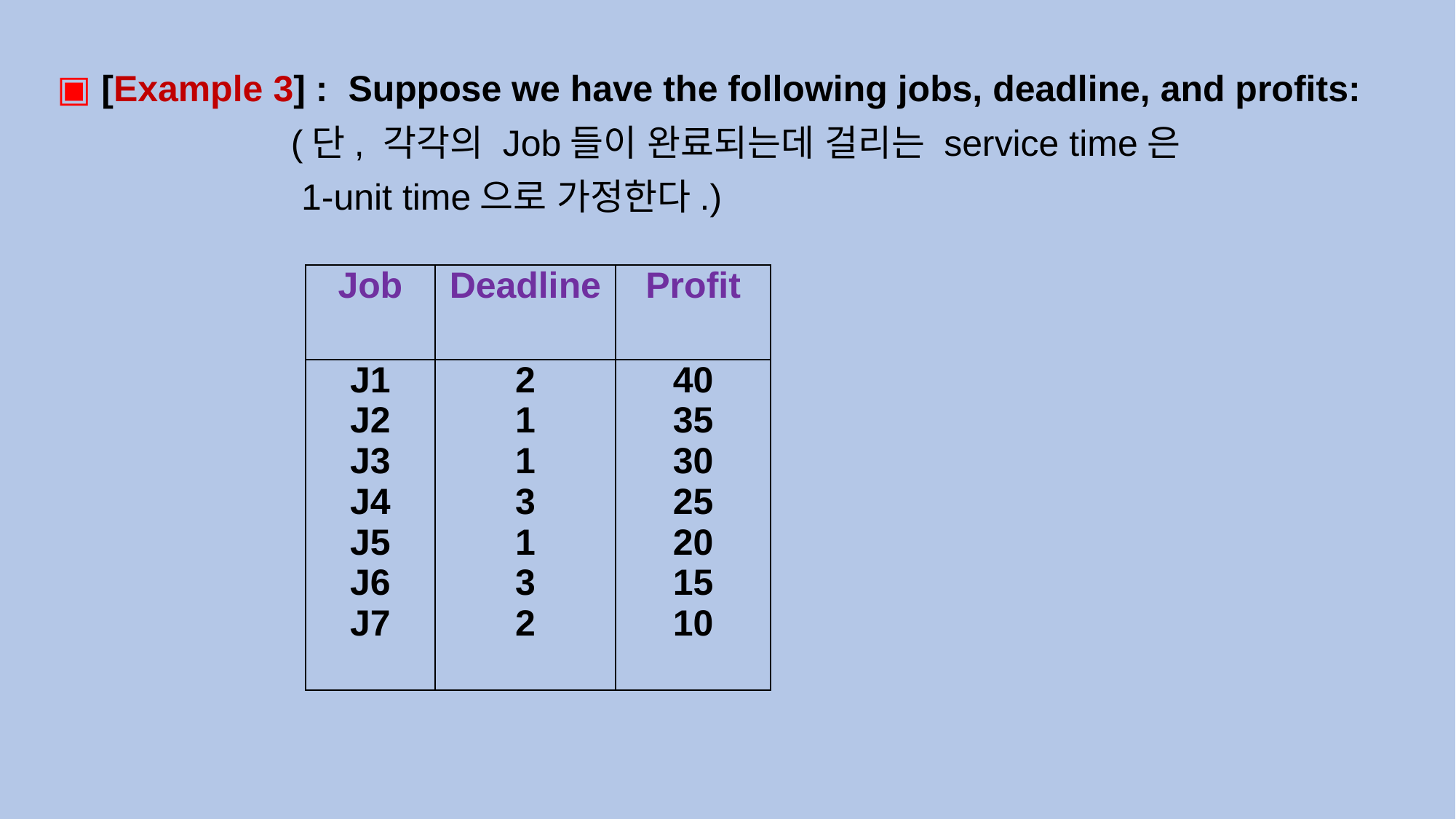

▣ [Example 3] :  Suppose we have the following jobs, deadline, and profits:
                       (단, 각각의 Job들이 완료되는데 걸리는 service time은
                        1-unit time으로 가정한다.)

| Job | Deadline | Profit |
| --- | --- | --- |
| J1 J2 J3 J4 J5 J6 J7 | 2 1 1 3 1 3 2 | 40 35 30 25 20 15 10 |